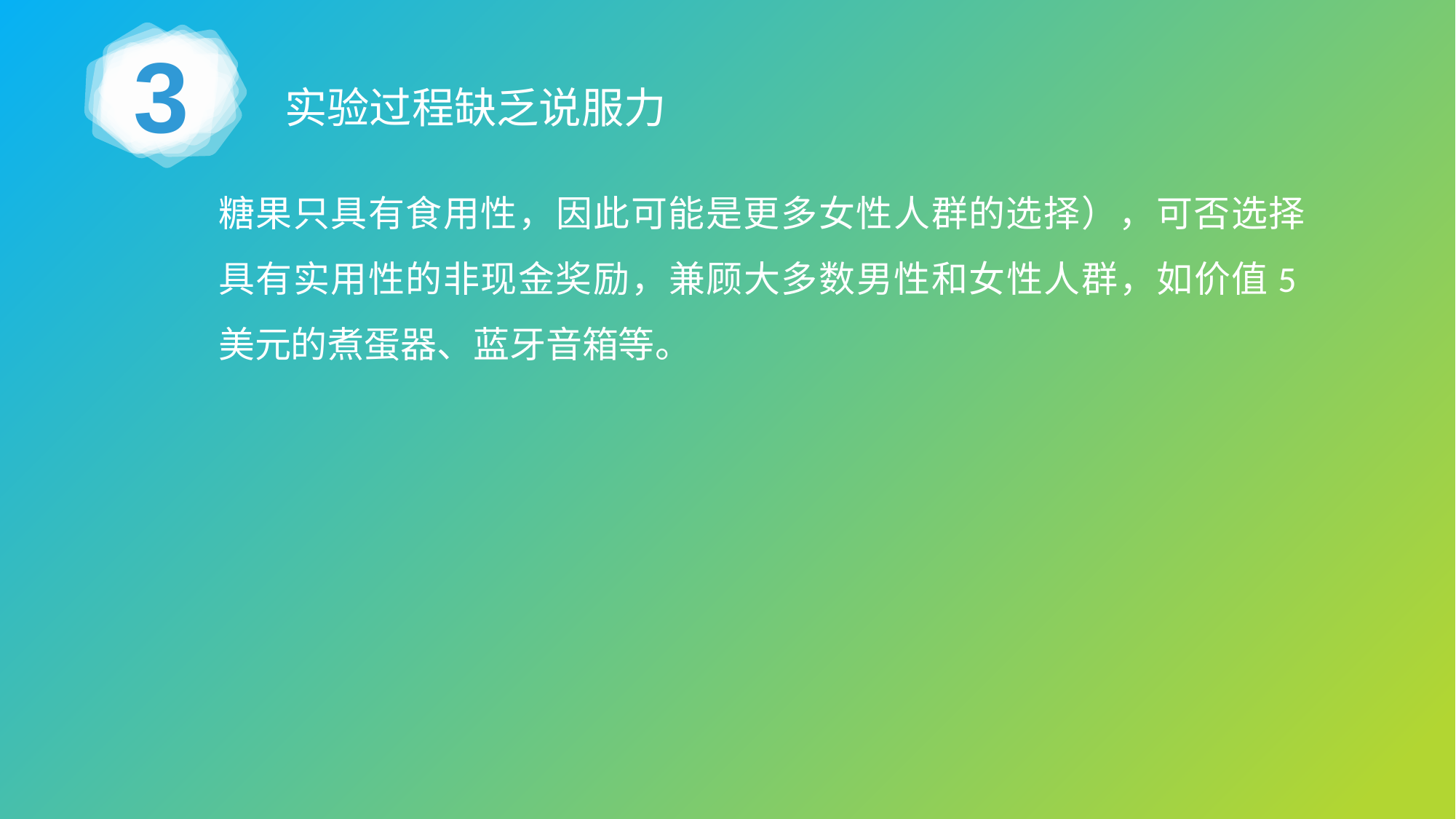

3

实验过程缺乏说服力
糖果只具有食用性，因此可能是更多女性人群的选择），可否选择具有实用性的非现金奖励，兼顾大多数男性和女性人群，如价值5美元的煮蛋器、蓝牙音箱等。